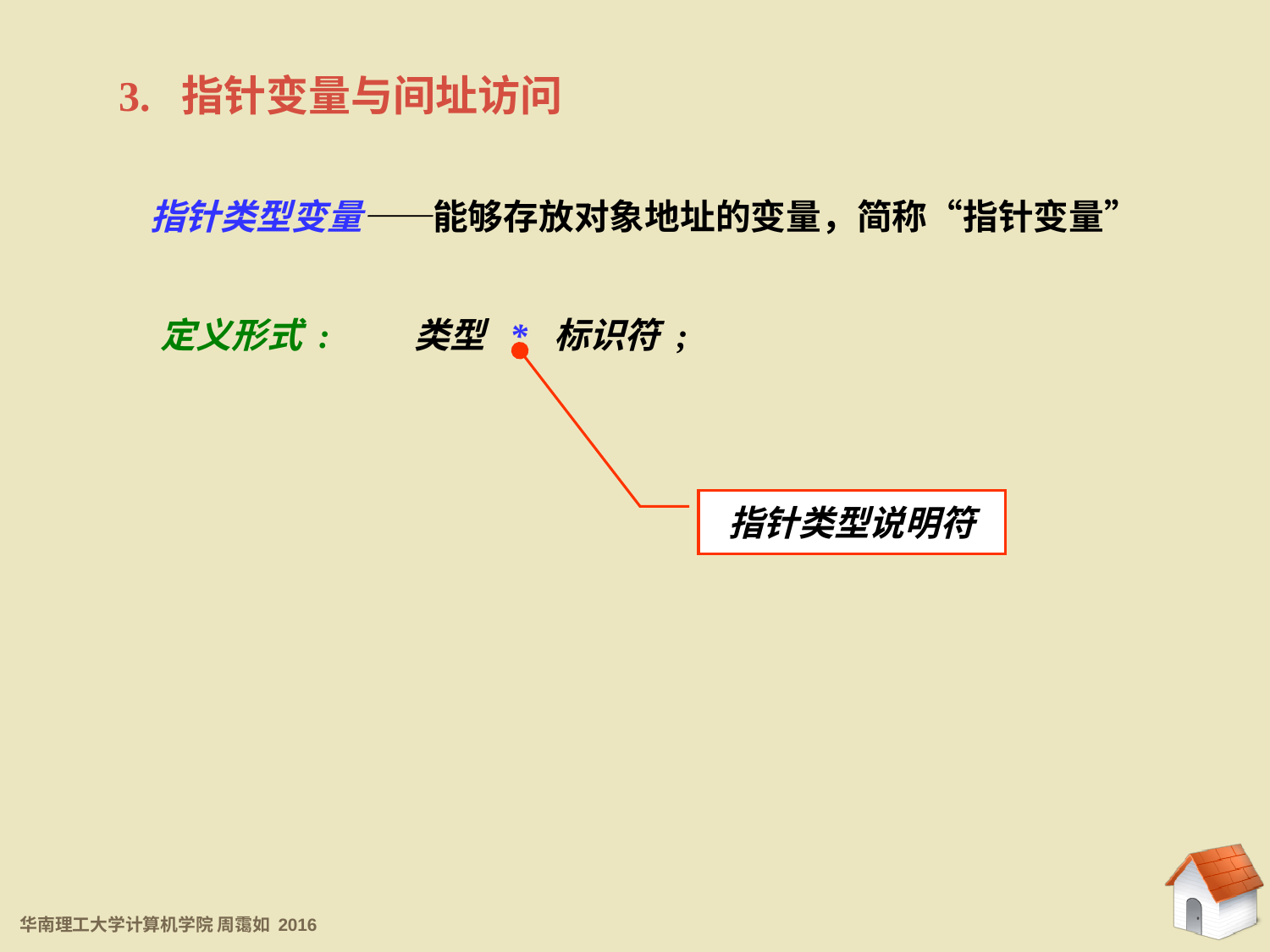

3.  指针变量与间址访问
指针类型变量——能够存放对象地址的变量，简称“指针变量”
定义形式 :	类型  *  标识符 ;
指针类型说明符